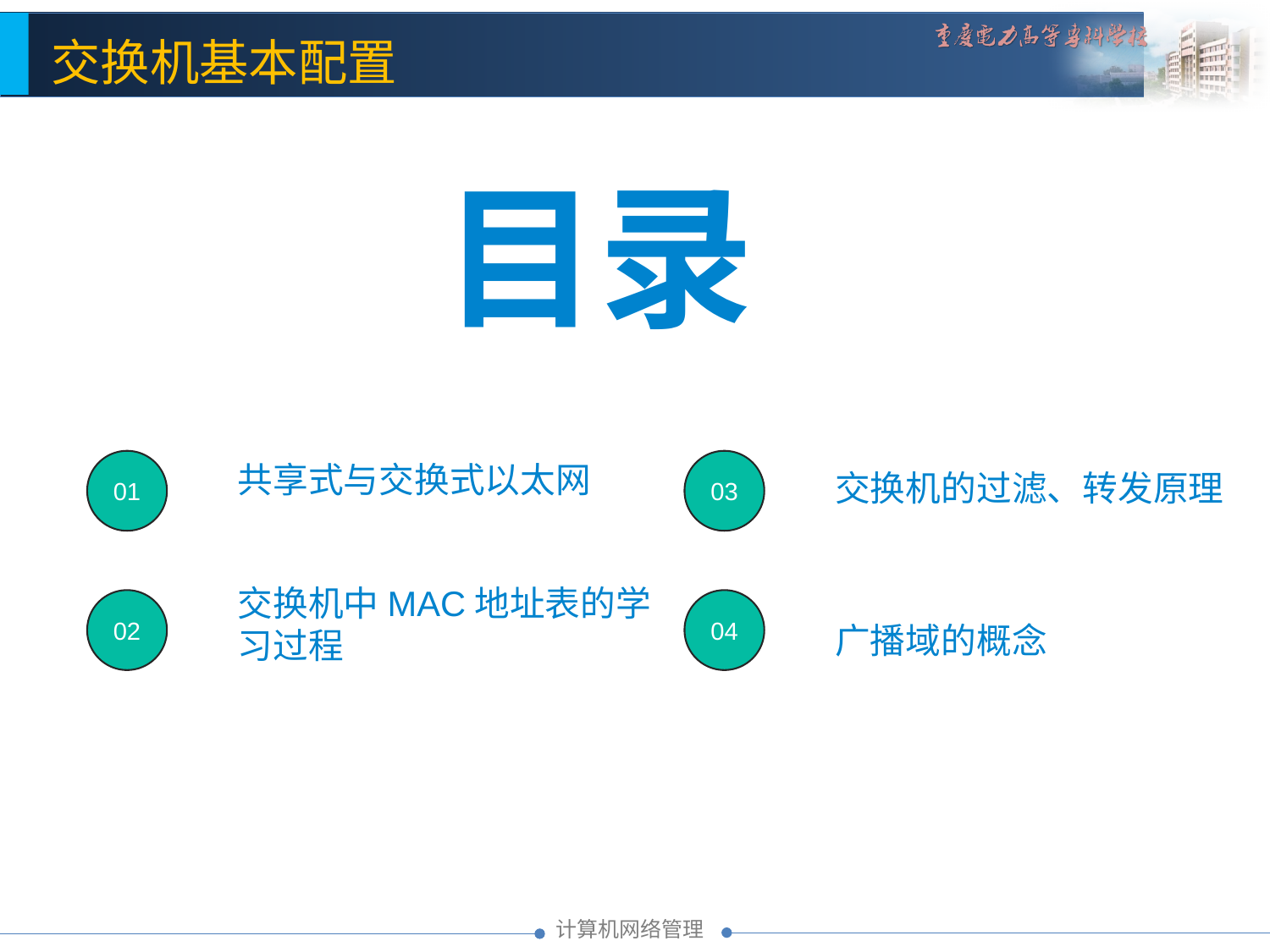

目录
共享式与交换式以太网
交换机的过滤、转发原理
01
03
交换机中MAC地址表的学习过程
广播域的概念
02
04